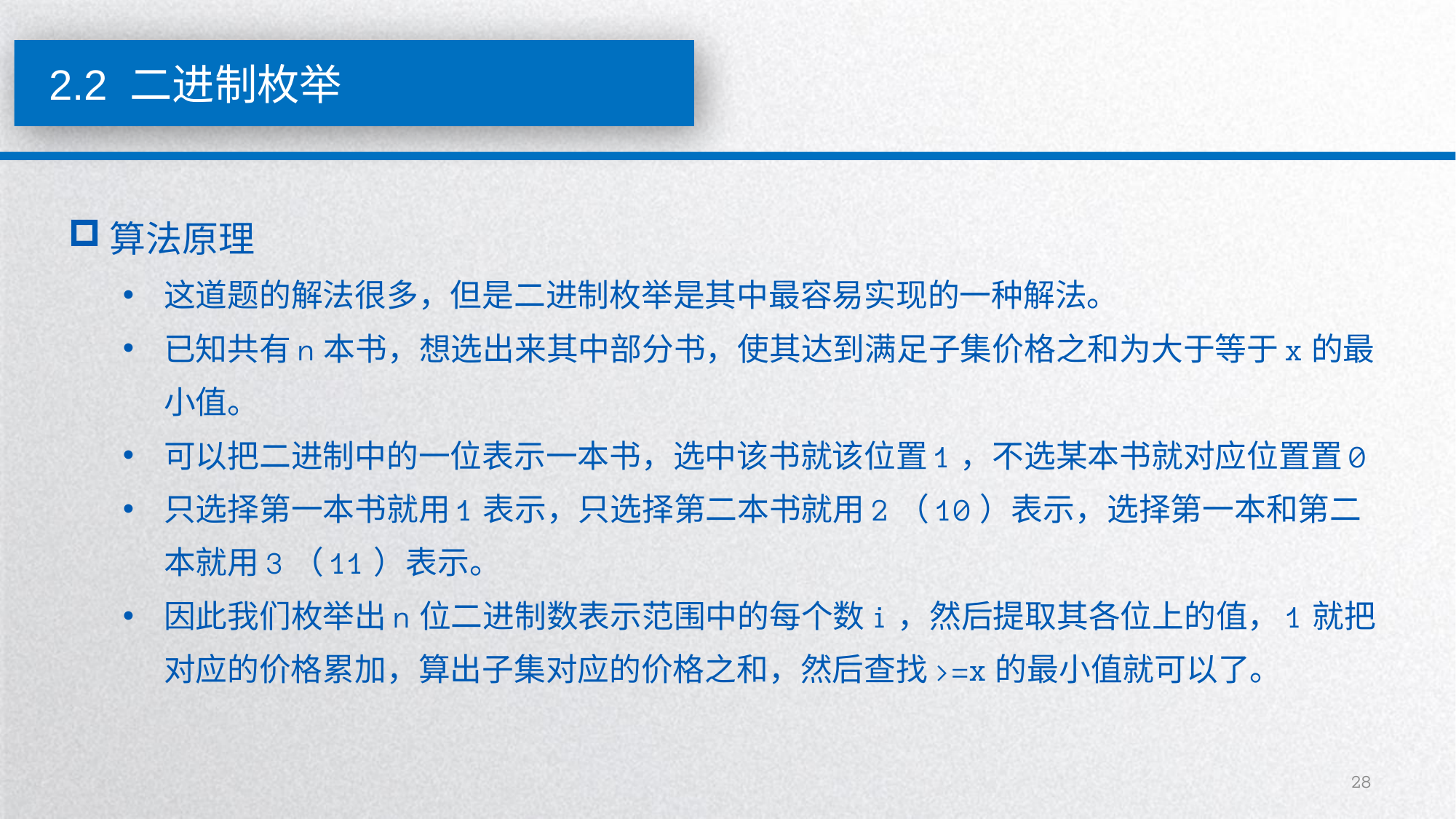

2.2 二进制枚举
算法原理
这道题的解法很多，但是二进制枚举是其中最容易实现的一种解法。
已知共有n本书，想选出来其中部分书，使其达到满足子集价格之和为大于等于x的最小值。
可以把二进制中的一位表示一本书，选中该书就该位置1，不选某本书就对应位置置0
只选择第一本书就用1表示，只选择第二本书就用2（10）表示，选择第一本和第二本就用3（11）表示。
因此我们枚举出n位二进制数表示范围中的每个数i，然后提取其各位上的值，1就把对应的价格累加，算出子集对应的价格之和，然后查找>=x的最小值就可以了。
28